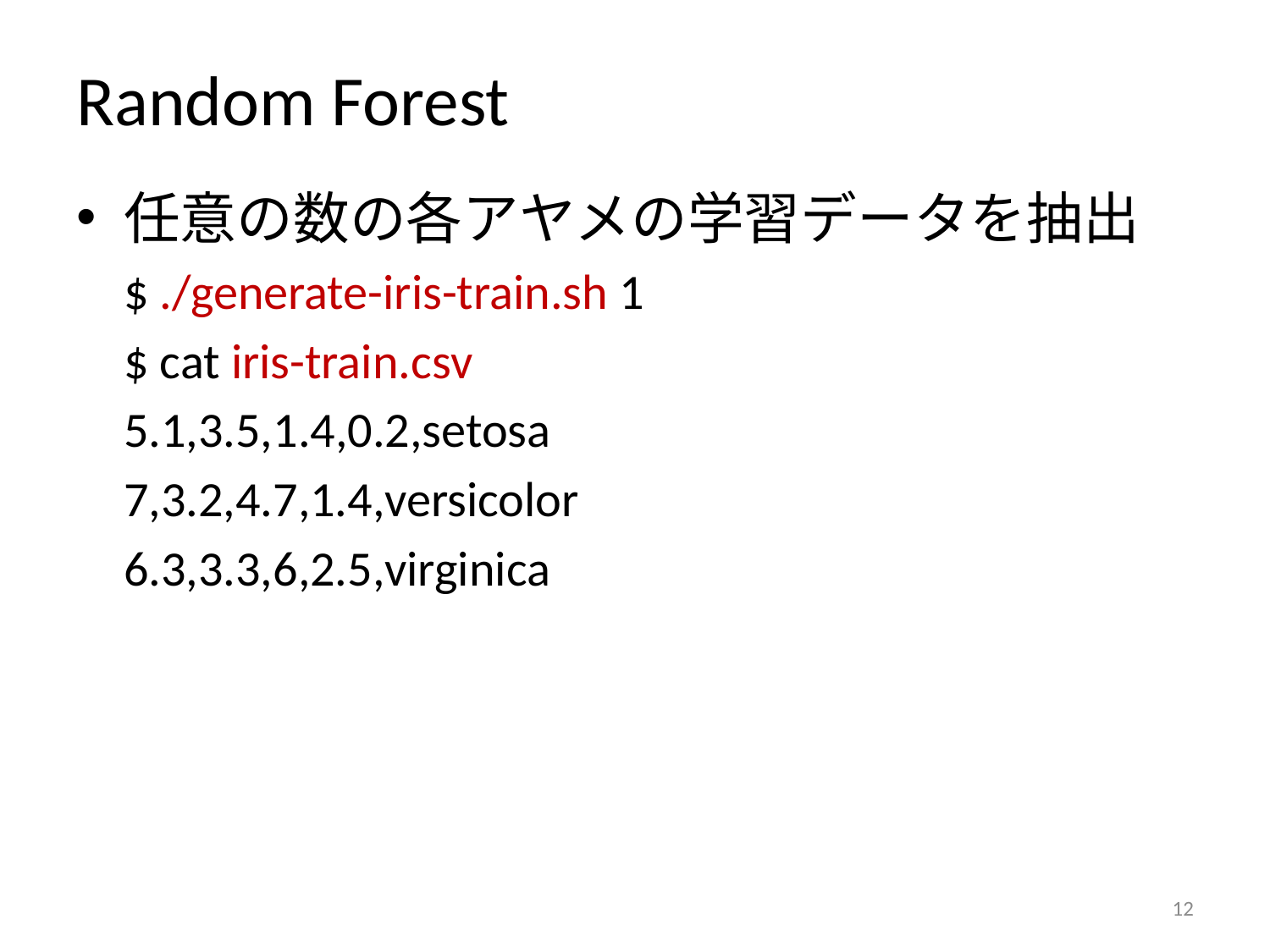

# Random Forest
任意の数の各アヤメの学習データを抽出
	$ ./generate-iris-train.sh 1
	$ cat iris-train.csv
	5.1,3.5,1.4,0.2,setosa
	7,3.2,4.7,1.4,versicolor
	6.3,3.3,6,2.5,virginica
12